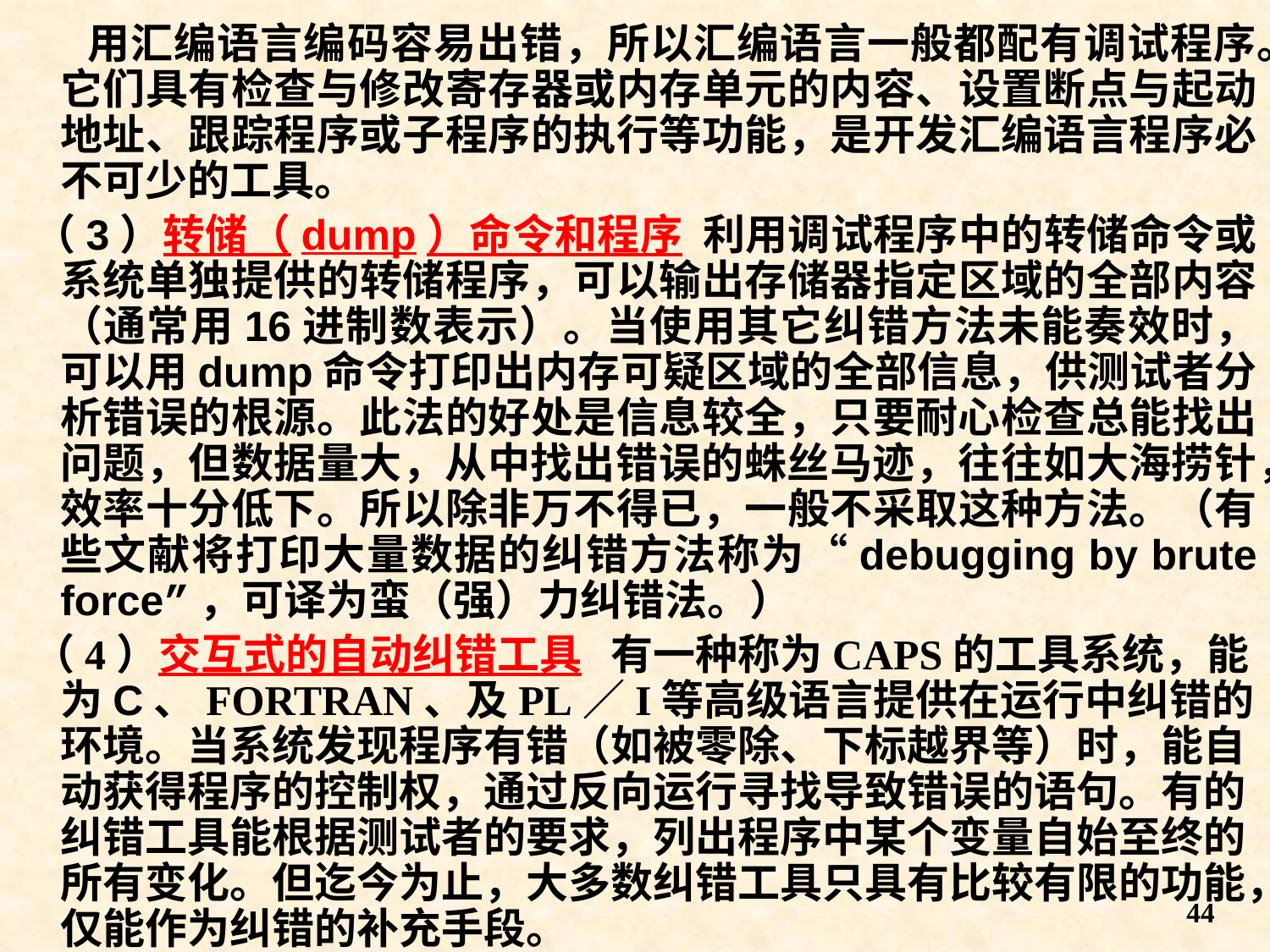

用汇编语言编码容易出错，所以汇编语言一般都配有调试程序。它们具有检查与修改寄存器或内存单元的内容、设置断点与起动地址、跟踪程序或子程序的执行等功能，是开发汇编语言程序必不可少的工具。
 （3）转储（dump）命令和程序  利用调试程序中的转储命令或系统单独提供的转储程序，可以输出存储器指定区域的全部内容（通常用16进制数表示）。当使用其它纠错方法未能奏效时，可以用dump命令打印出内存可疑区域的全部信息，供测试者分析错误的根源。此法的好处是信息较全，只要耐心检查总能找出问题，但数据量大，从中找出错误的蛛丝马迹，往往如大海捞针，效率十分低下。所以除非万不得已，一般不采取这种方法。（有些文献将打印大量数据的纠错方法称为“debugging by brute force”，可译为蛮（强）力纠错法。）
 （4）交互式的自动纠错工具   有一种称为CAPS的工具系统，能为C、FORTRAN、及PL／I等高级语言提供在运行中纠错的环境。当系统发现程序有错（如被零除、下标越界等）时，能自动获得程序的控制权，通过反向运行寻找导致错误的语句。有的纠错工具能根据测试者的要求，列出程序中某个变量自始至终的所有变化。但迄今为止，大多数纠错工具只具有比较有限的功能，仅能作为纠错的补充手段。
44